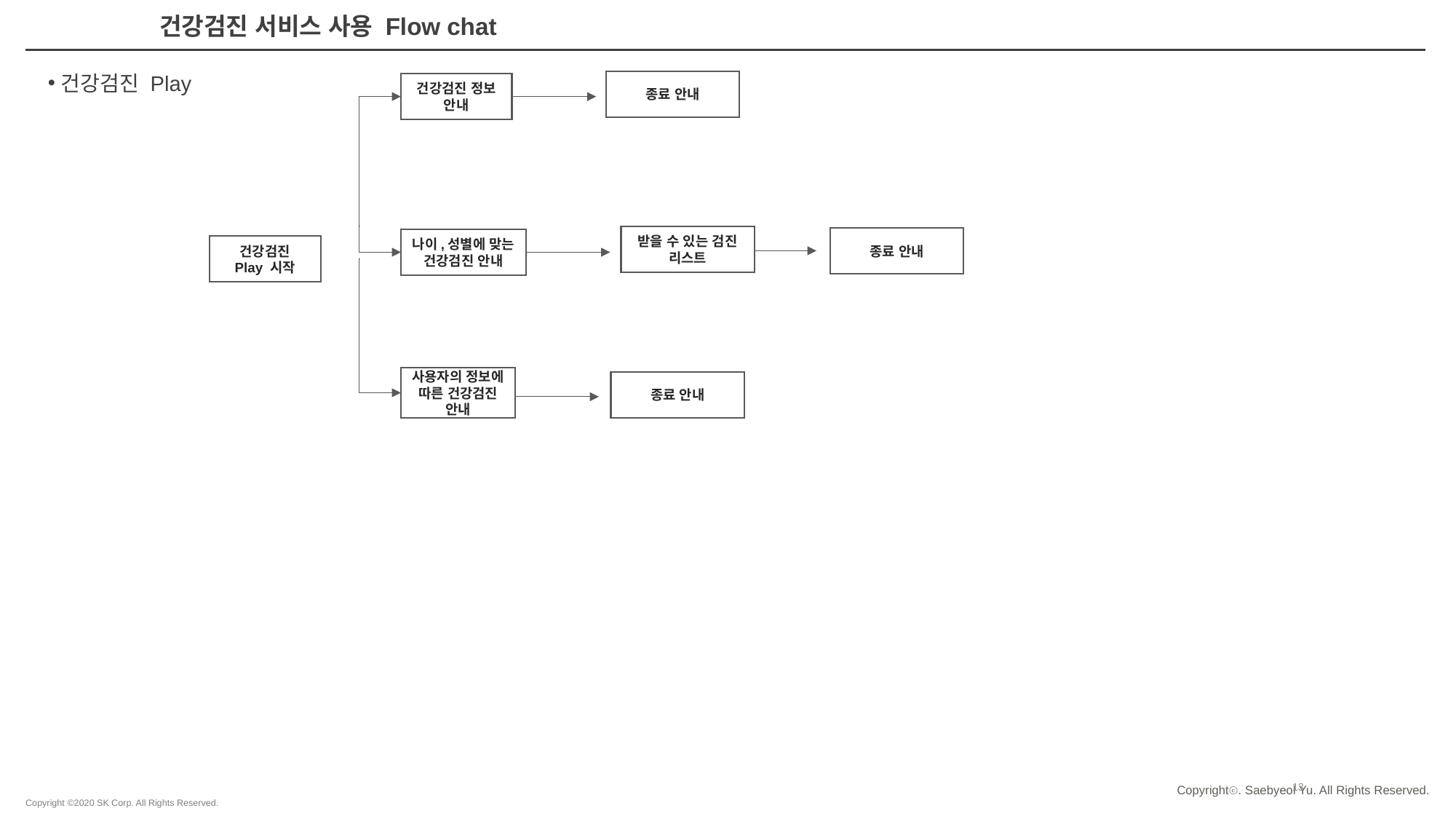

건강검진 서비스 사용 Flow chat
건강검진 Play
종료 안내
건강검진 정보
안내
받을 수 있는 검진 리스트
종료 안내
나이,성별에 맞는
건강검진 안내
건강검진
Play 시작
사용자의 정보에 따른 건강검진 안내
종료 안내
13